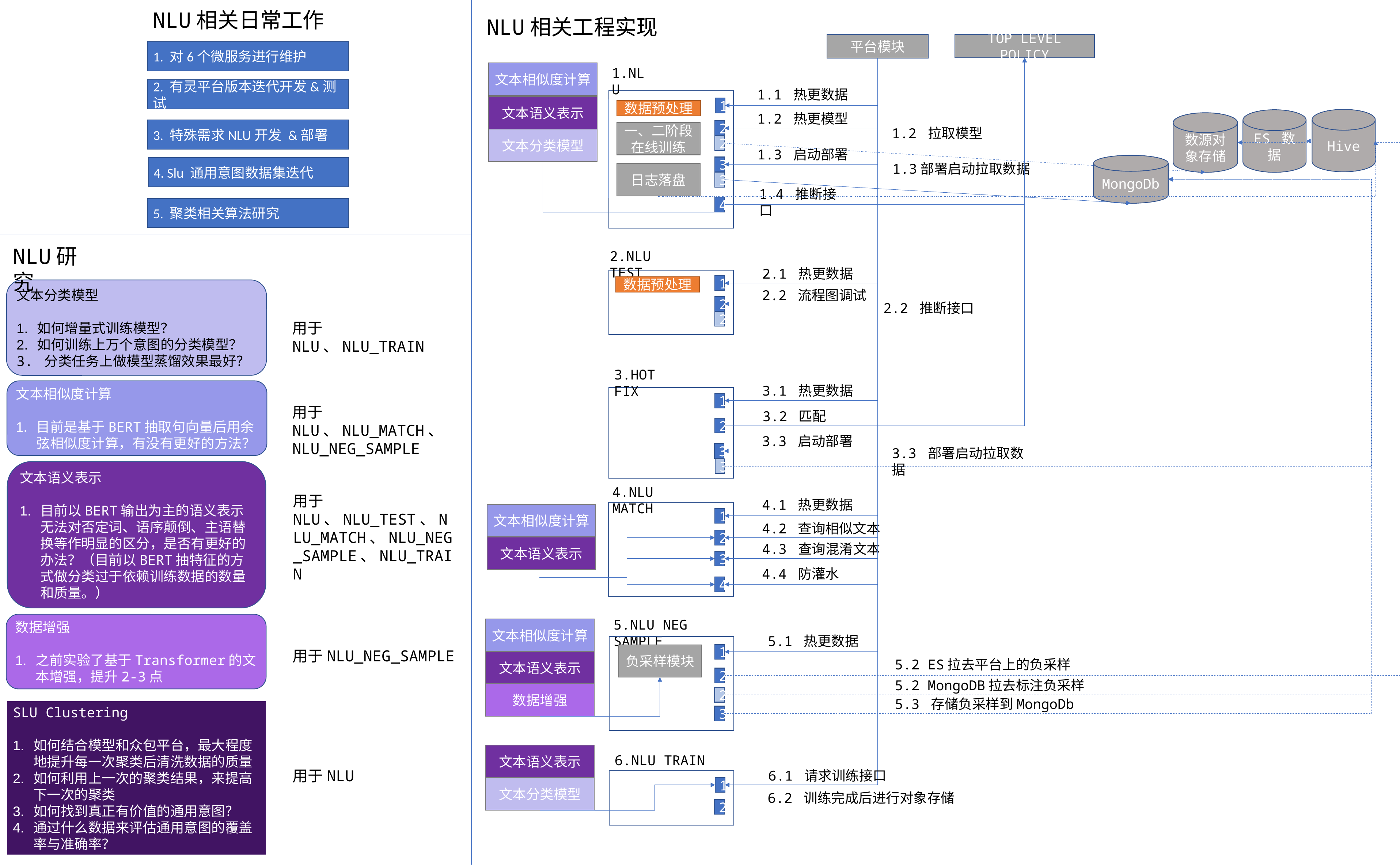

NLU相关日常工作
NLU相关工程实现
平台模块
TOP LEVEL POLICY
1. 对6个微服务进行维护
1.NLU
文本相似度计算
2. 有灵平台版本迭代开发&测试
1.1 热更数据
1·
文本语义表示
1
数据预处理
1.2 热更模型
Hive
ES 数据
数源对象存储
3. 特殊需求NLU开发 &部署
2
1.2 拉取模型
一、二阶段在线训练
文本分类模型
2
1.3 启动部署
MongoDb
3
1.3部署启动拉取数据
4. Slu 通用意图数据集迭代
日志落盘
3
1.4 推断接口
4
5. 聚类相关算法研究
NLU研究
2.NLU TEST
2.1 热更数据
1·
1
数据预处理
文本分类模型

如何增量式训练模型？
如何训练上万个意图的分类模型？
3. 分类任务上做模型蒸馏效果最好？
2.2 流程图调试
2
2.2 推断接口
2
用于NLU、NLU_TRAIN
3.HOT FIX
3.1 热更数据
文本相似度计算

目前是基于BERT抽取句向量后用余弦相似度计算，有没有更好的方法？
1·
1
用于NLU、NLU_MATCH、NLU_NEG_SAMPLE
3.2 匹配
2
3.3 启动部署
3.3 部署启动拉取数据
3
3
文本语义表示

目前以BERT输出为主的语义表示无法对否定词、语序颠倒、主语替换等作明显的区分，是否有更好的办法？（目前以BERT抽特征的方式做分类过于依赖训练数据的数量和质量。）
4.NLU MATCH
用于NLU、NLU_TEST、NLU_MATCH、NLU_NEG_SAMPLE、NLU_TRAIN
4.1 热更数据
1·
文本相似度计算
1
4.2 查询相似文本
2
文本语义表示
4.3 查询混淆文本
3
4.4 防灌水
4
5.NLU NEG SAMPLE
数据增强

之前实验了基于Transformer的文本增强，提升2-3点
文本相似度计算
5.1 热更数据
1·
用于NLU_NEG_SAMPLE
1
负采样模块
文本语义表示
5.2 ES拉去平台上的负采样
2
5.2 MongoDB拉去标注负采样
数据增强
2
5.3 存储负采样到MongoDb
SLU Clustering

如何结合模型和众包平台，最大程度地提升每一次聚类后清洗数据的质量
如何利用上一次的聚类结果，来提高下一次的聚类
如何找到真正有价值的通用意图？
通过什么数据来评估通用意图的覆盖率与准确率？
3
文本语义表示
6.NLU TRAIN
用于NLU
6.1 请求训练接口
1·c
1
文本分类模型
6.2 训练完成后进行对象存储
2